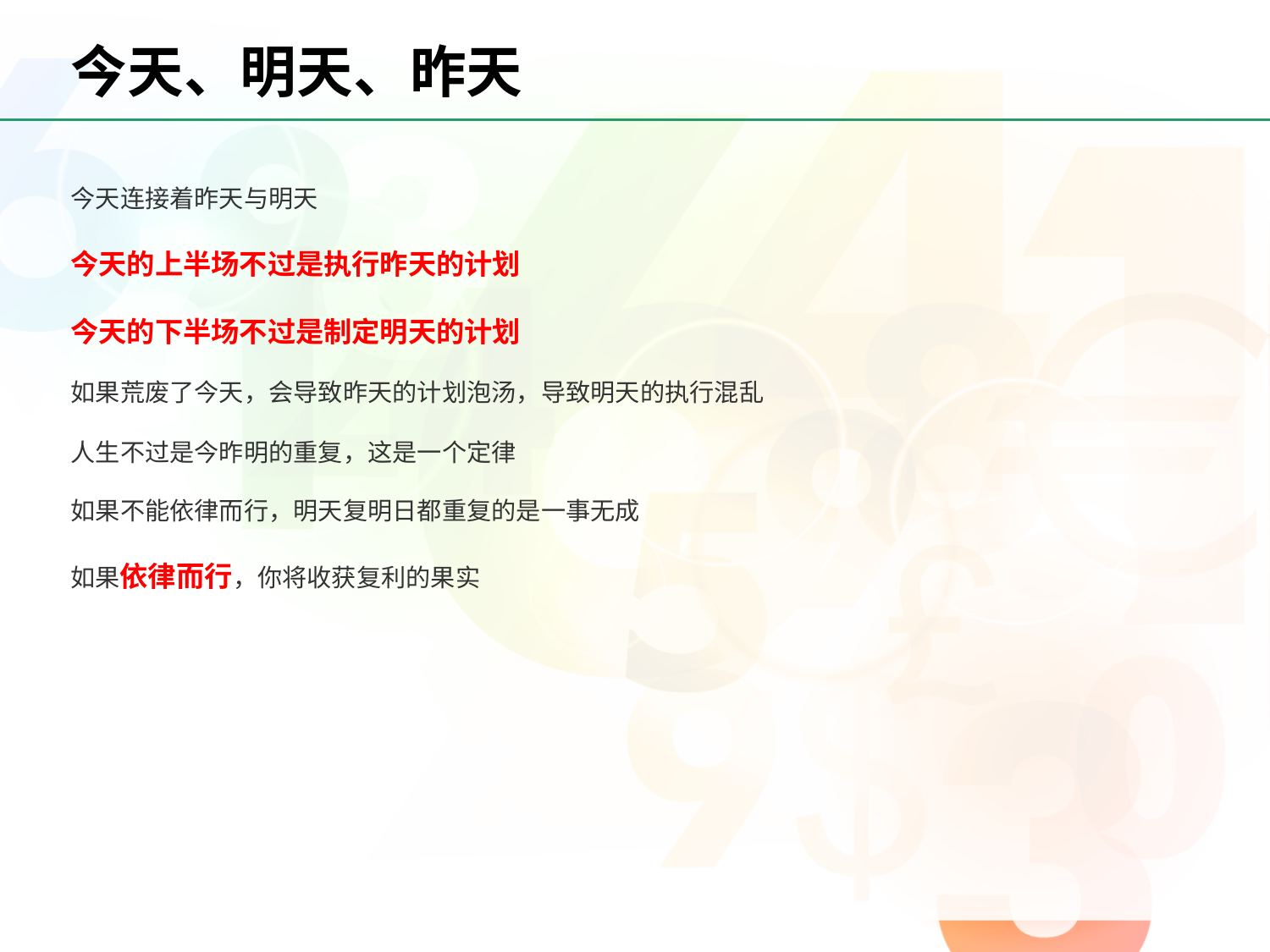

# 今天、明天、昨天
今天连接着昨天与明天
今天的上半场不过是执行昨天的计划
今天的下半场不过是制定明天的计划
如果荒废了今天，会导致昨天的计划泡汤，导致明天的执行混乱
人生不过是今昨明的重复，这是一个定律
如果不能依律而行，明天复明日都重复的是一事无成
如果依律而行，你将收获复利的果实